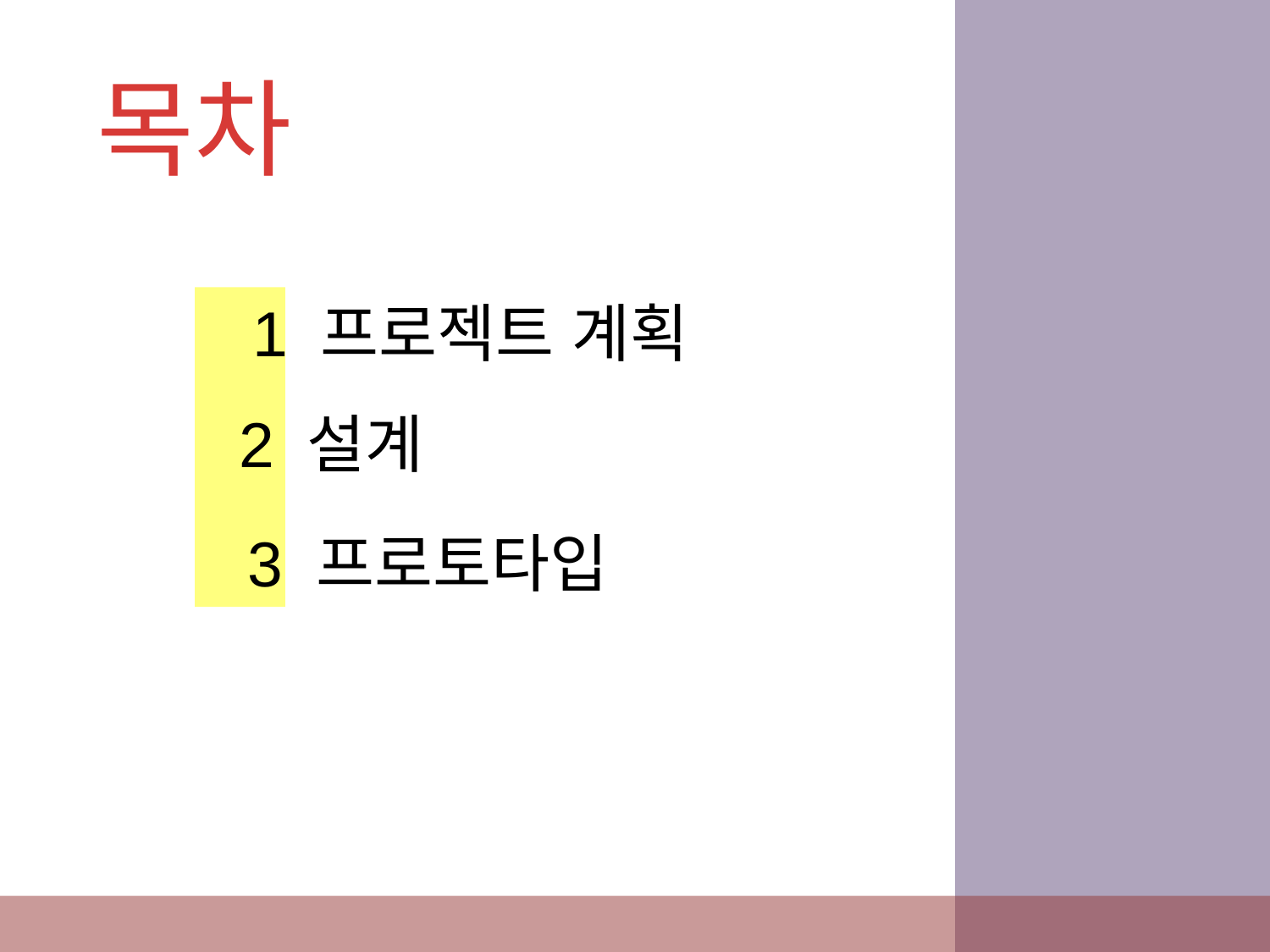

목차

1 프로젝트 계획
2 설계
3 프로토타입